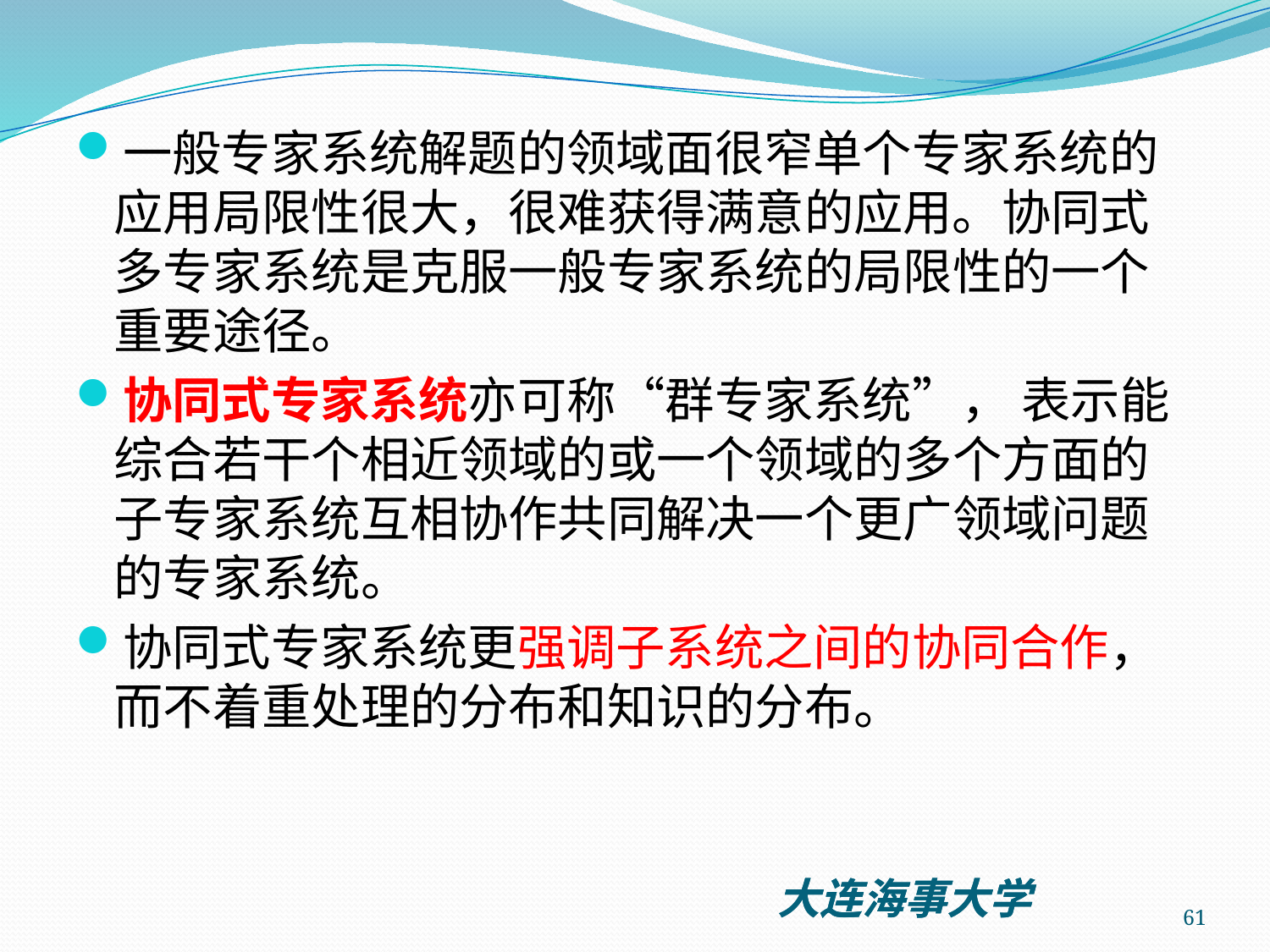

一般专家系统解题的领域面很窄单个专家系统的应用局限性很大，很难获得满意的应用。协同式多专家系统是克服一般专家系统的局限性的一个重要途径。
协同式专家系统亦可称“群专家系统”， 表示能综合若干个相近领域的或一个领域的多个方面的子专家系统互相协作共同解决一个更广领域问题的专家系统。
协同式专家系统更强调子系统之间的协同合作，而不着重处理的分布和知识的分布。

61